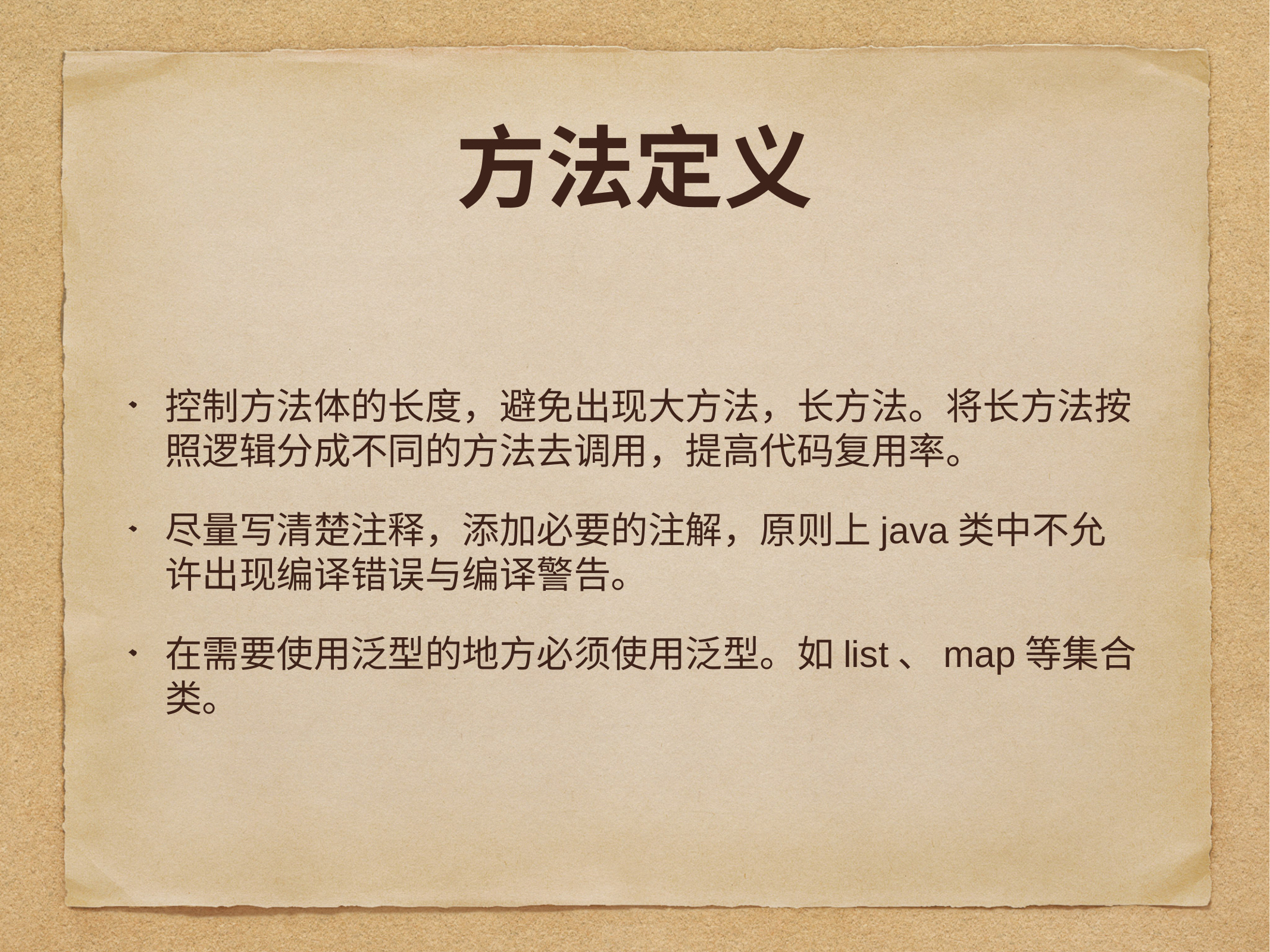

# 方法定义
控制方法体的长度，避免出现大方法，长方法。将长方法按照逻辑分成不同的方法去调用，提高代码复用率。
尽量写清楚注释，添加必要的注解，原则上java类中不允许出现编译错误与编译警告。
在需要使用泛型的地方必须使用泛型。如list、map等集合类。